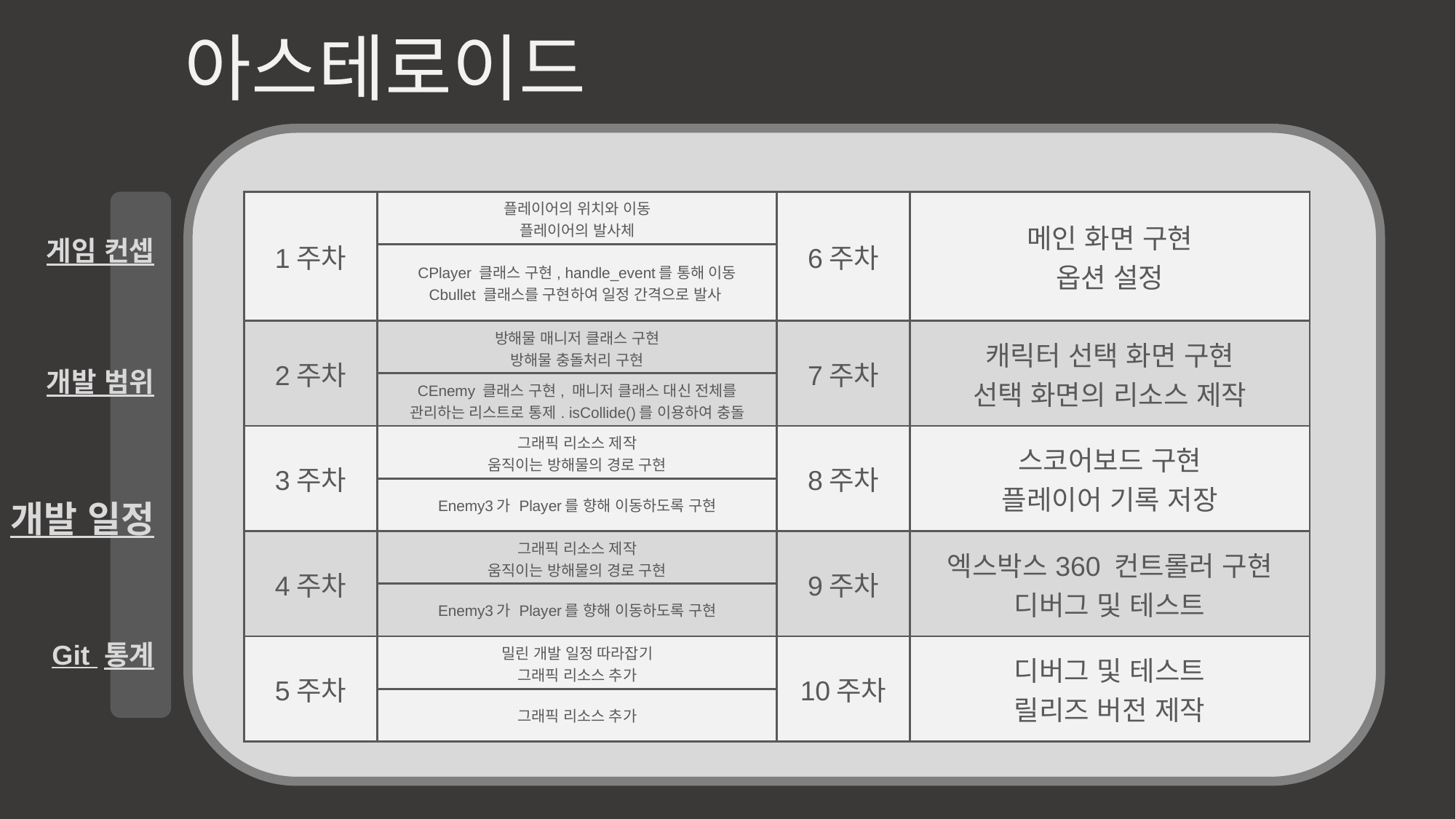

아스테로이드

| 1주차 | 플레이어의 위치와 이동 플레이어의 발사체 | 6주차 | 메인 화면 구현 옵션 설정 |
| --- | --- | --- | --- |
|  | CPlayer 클래스 구현, handle\_event를 통해 이동 Cbullet 클래스를 구현하여 일정 간격으로 발사 |  |  |
| 2주차 | 방해물 매니저 클래스 구현 방해물 충돌처리 구현 | 7주차 | 캐릭터 선택 화면 구현 선택 화면의 리소스 제작 |
|  | CEnemy 클래스 구현, 매니저 클래스 대신 전체를 관리하는 리스트로 통제. isCollide()를 이용하여 충돌 |  |  |
| 3주차 | 그래픽 리소스 제작 움직이는 방해물의 경로 구현 | 8주차 | 스코어보드 구현 플레이어 기록 저장 |
|  | Enemy3가 Player를 향해 이동하도록 구현 |  |  |
| 4주차 | 그래픽 리소스 제작 움직이는 방해물의 경로 구현 | 9주차 | 엑스박스360 컨트롤러 구현 디버그 및 테스트 |
|  | Enemy3가 Player를 향해 이동하도록 구현 |  |  |
| 5주차 | 밀린 개발 일정 따라잡기 그래픽 리소스 추가 | 10주차 | 디버그 및 테스트 릴리즈 버전 제작 |
|  | 그래픽 리소스 추가 |  |  |

게임 컨셉

개발 범위

개발 일정

Git 통계